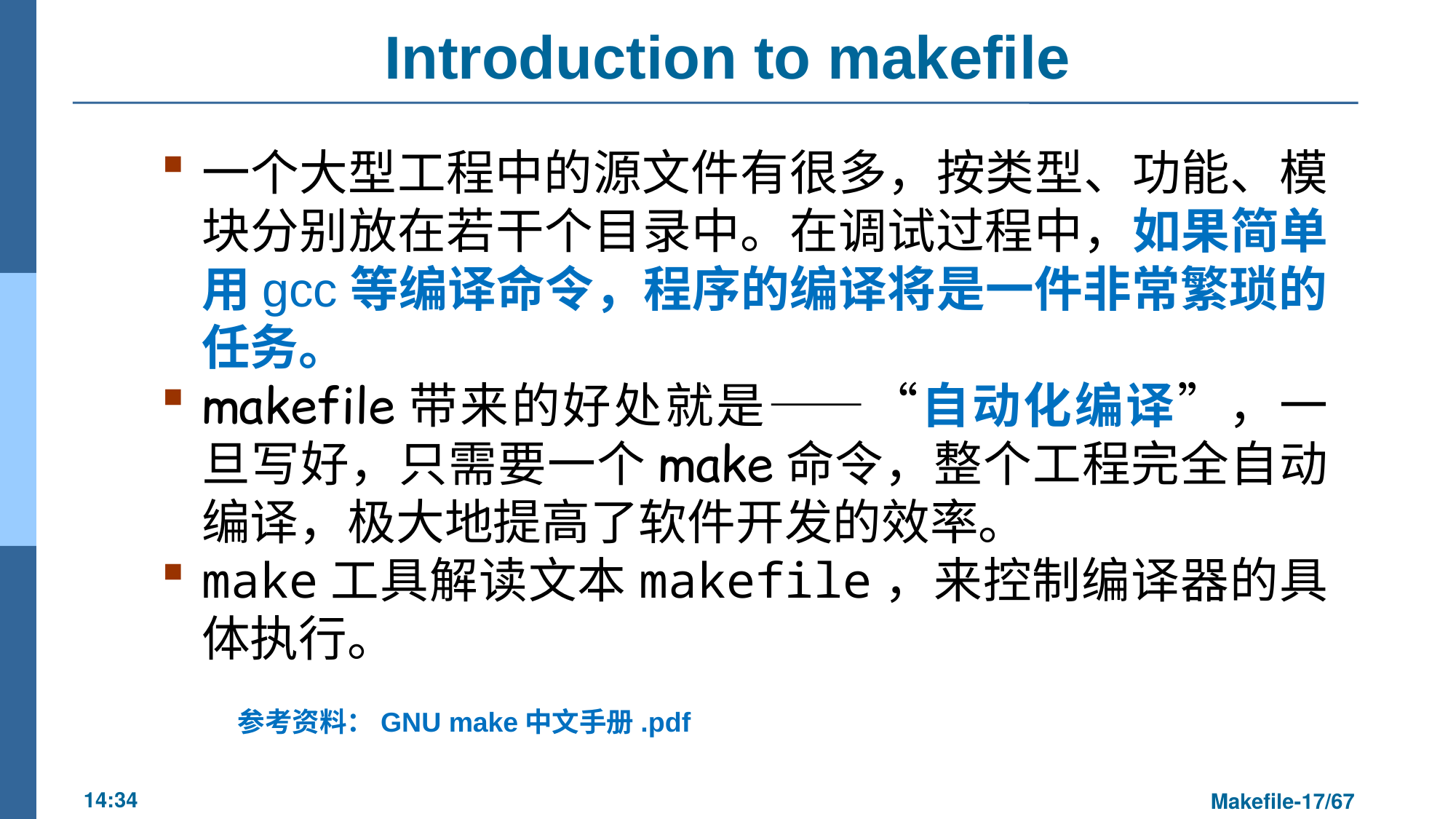

# Introduction to makefile
一个大型工程中的源文件有很多，按类型、功能、模块分别放在若干个目录中。在调试过程中，如果简单用gcc等编译命令，程序的编译将是一件非常繁琐的任务。
makefile带来的好处就是——“自动化编译”，一旦写好，只需要一个make命令，整个工程完全自动编译，极大地提高了软件开发的效率。
make工具解读文本makefile，来控制编译器的具体执行。

参考资料：GNU make中文手册.pdf